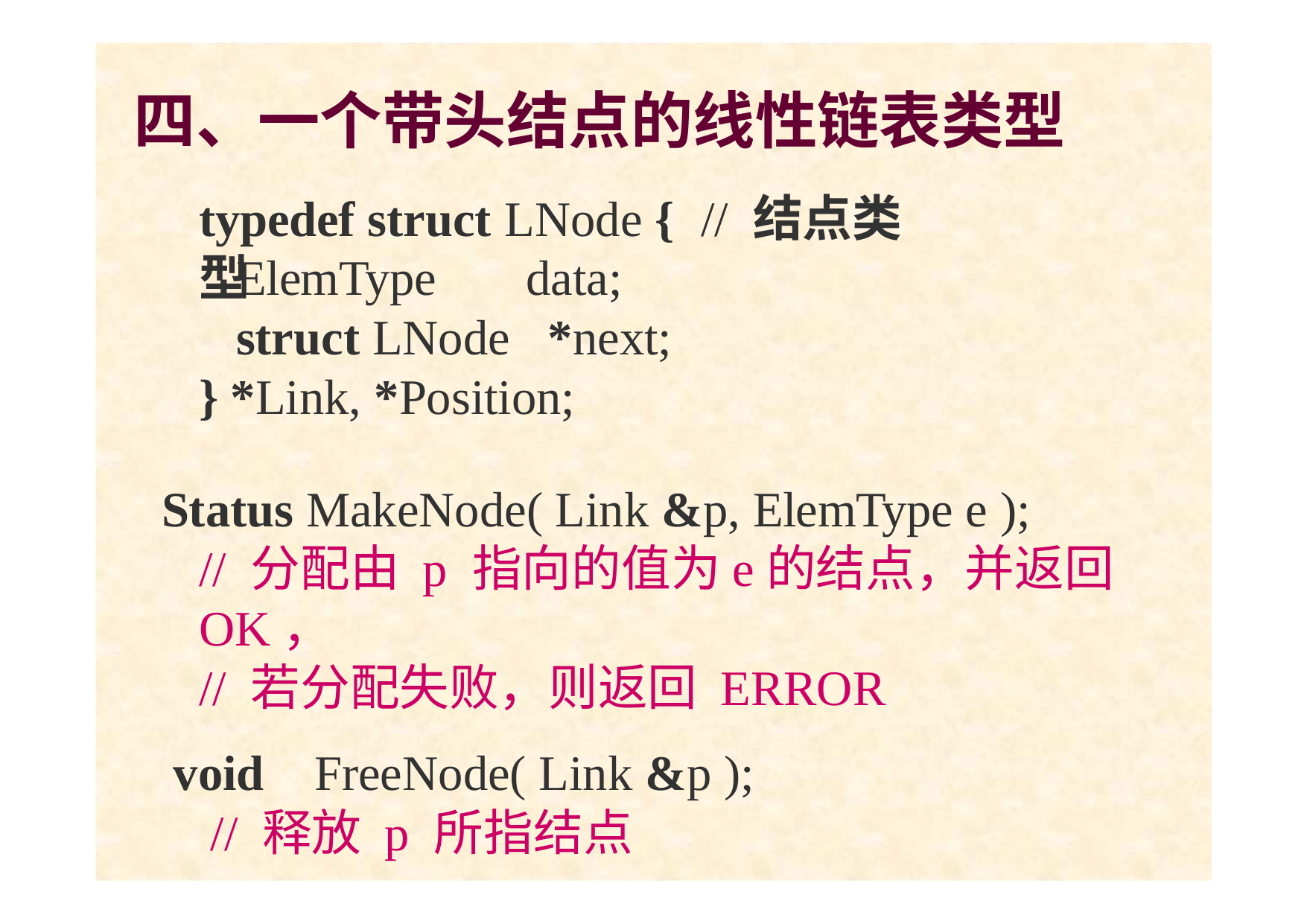

# 四、一个带头结点的线性链表类型
typedef struct LNode {	// 结点类型
ElemType
struct LNode
data;
*next;
} *Link, *Position;

Status MakeNode( Link &p, ElemType e );
// 分配由 p 指向的值为e的结点，并返回OK，
// 若分配失败，则返回 ERROR
void	FreeNode( Link &p );
// 释放 p 所指结点